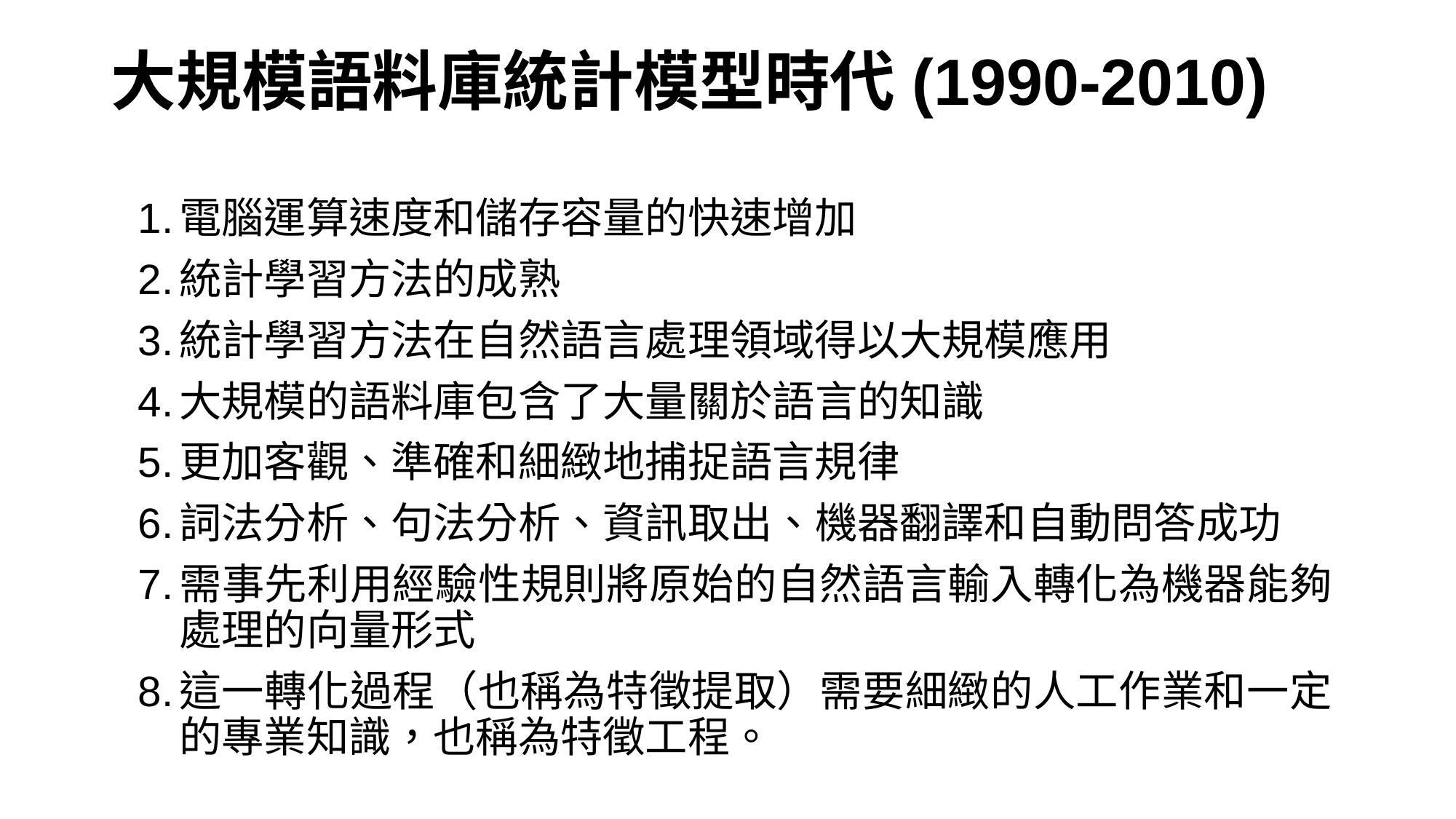

# 大規模語料庫統計模型時代(1990-2010)
電腦運算速度和儲存容量的快速增加
統計學習方法的成熟
統計學習方法在自然語言處理領域得以大規模應用
大規模的語料庫包含了大量關於語言的知識
更加客觀、準確和細緻地捕捉語言規律
詞法分析、句法分析、資訊取出、機器翻譯和自動問答成功
需事先利用經驗性規則將原始的自然語言輸入轉化為機器能夠處理的向量形式
這一轉化過程（也稱為特徵提取）需要細緻的人工作業和一定的專業知識，也稱為特徵工程。